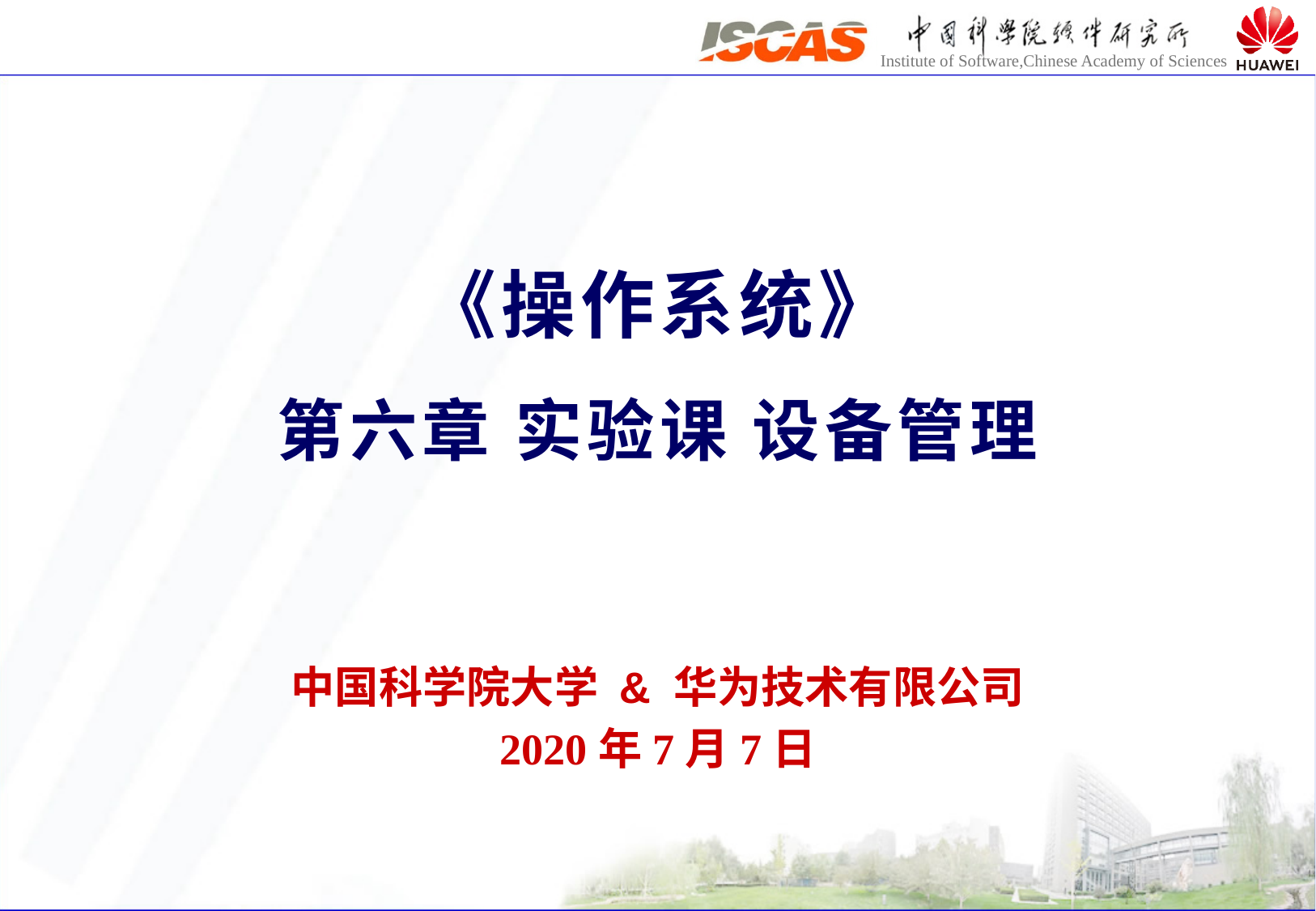

《操作系统》
第六章 实验课 设备管理
中国科学院大学 & 华为技术有限公司
2020年7月7日